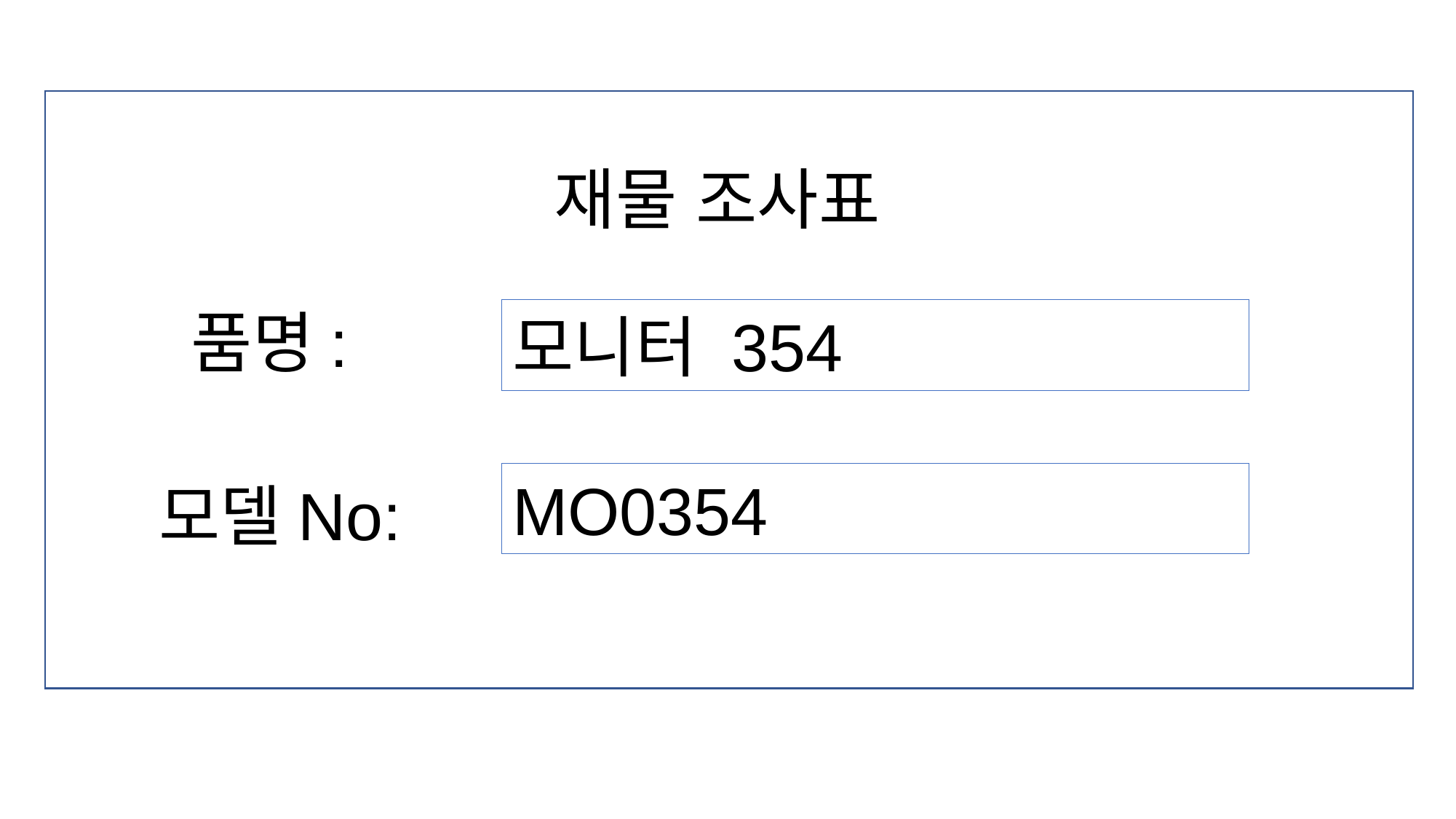

재물 조사표
품명:
모니터 354
MO0354
모델No: